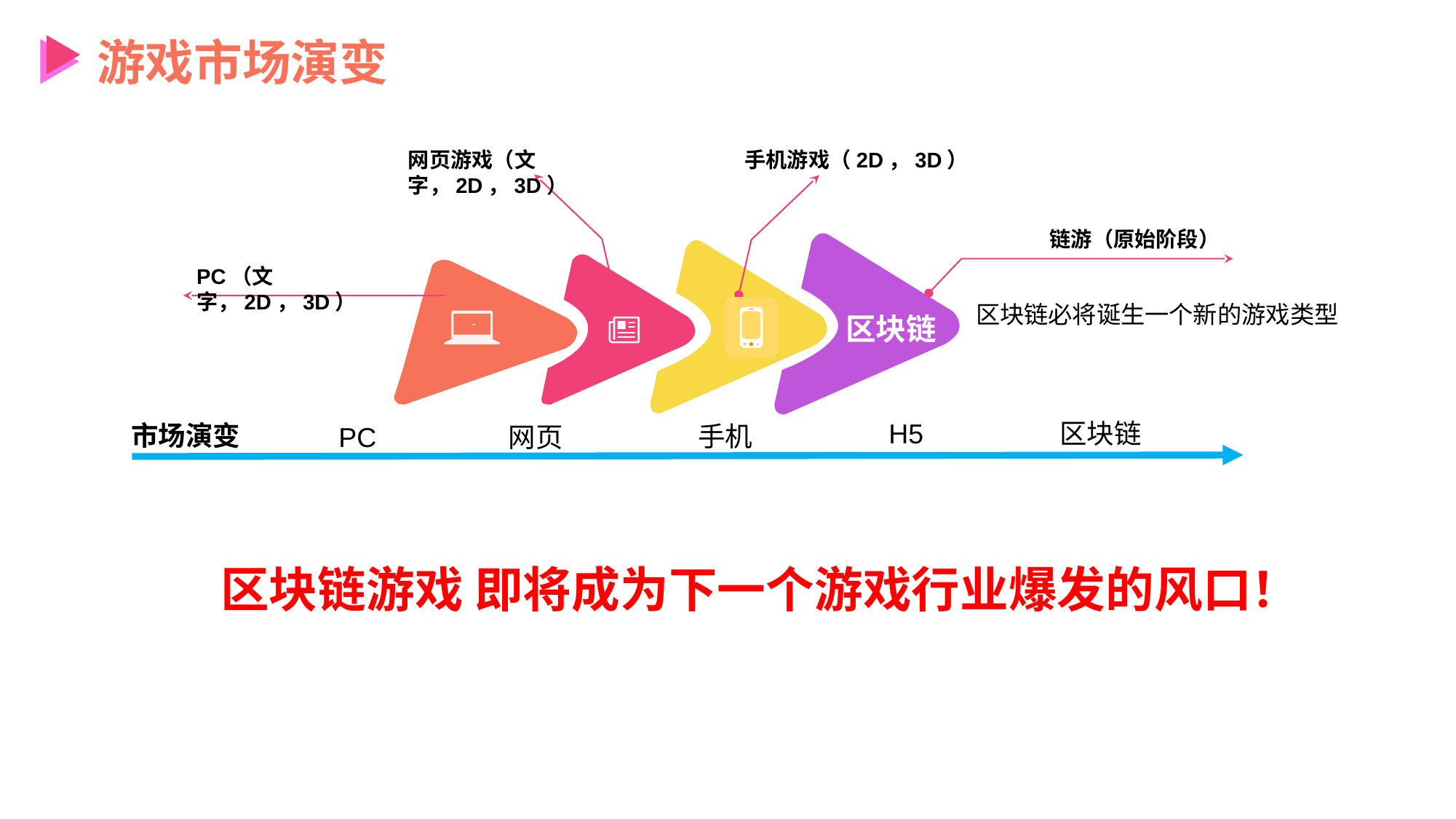

游戏市场演变

网页游戏（文字，2D，3D）

手机游戏（2D，3D）

链游（原始阶段）

    区块链

PC（文字，2D，3D）

区块链必将诞生一个新的游戏类型

区块链
H5
市场演变
手机
PC
网页
区块链游戏 即将成为下一个游戏行业爆发的风口！